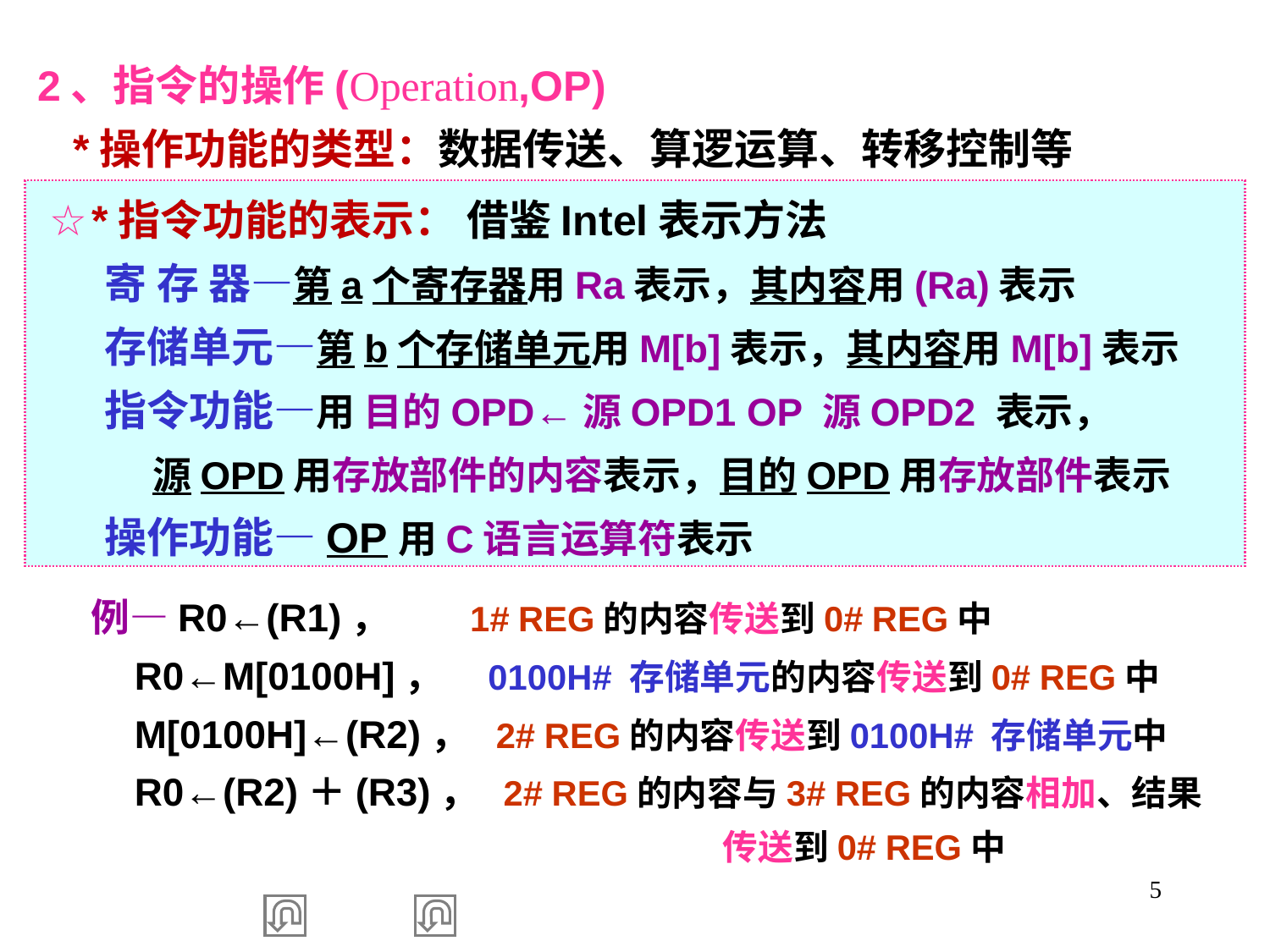

2、指令的操作(Operation,OP)
   *操作功能的类型：数据传送、算逻运算、转移控制等
 ☆*指令功能的表示： 借鉴Intel表示方法
      寄 存 器—第a个寄存器用Ra表示，其内容用(Ra)表示
      存储单元—第b个存储单元用M[b]表示，其内容用M[b]表示
      指令功能—用 目的OPD←源OPD1 OP 源OPD2 表示，
           源OPD用存放部件的内容表示，目的OPD用存放部件表示
      操作功能—OP用C语言运算符表示
     例—R0←(R1)，        1# REG的内容传送到0# REG中
         R0←M[0100H]，    0100H# 存储单元的内容传送到0# REG中
         M[0100H]←(R2)，  2# REG的内容传送到0100H# 存储单元中
         R0←(R2)＋(R3)，  2# REG的内容与3# REG的内容相加、结果传送到0# REG中
5